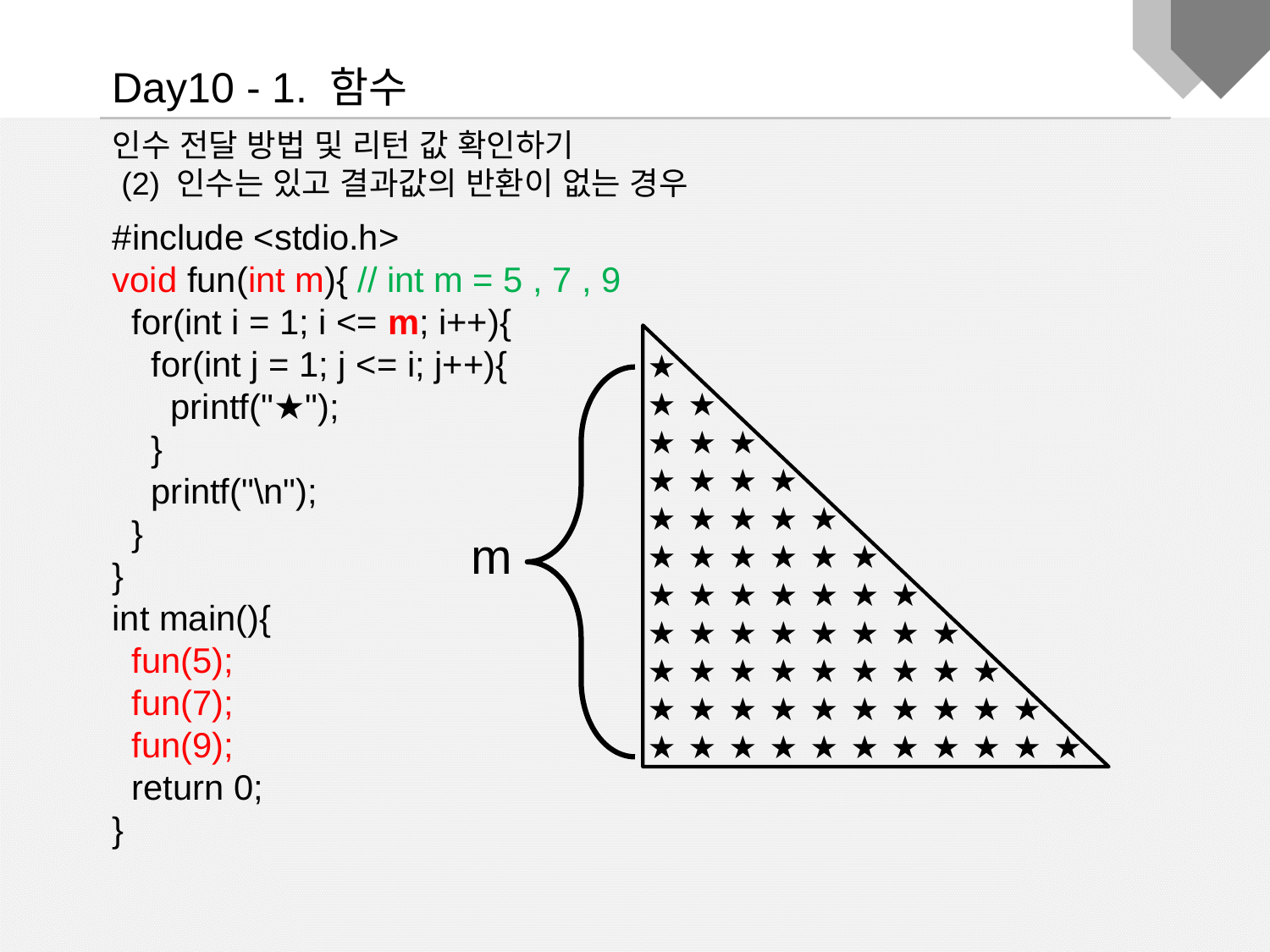

Day10 - 1. 함수
인수 전달 방법 및 리턴 값 확인하기
 (2) 인수는 있고 결과값의 반환이 없는 경우
#include <stdio.h>
void fun(int m){ // int m = 5 , 7 , 9
  for(int i = 1; i <= m; i++){
    for(int j = 1; j <= i; j++){
      printf("★");
    }
    printf("\n");
  }
}
int main(){
  fun(5);
  fun(7);
  fun(9);
  return 0;
}

★
★ ★
★ ★ ★
★ ★ ★ ★
★ ★ ★ ★ ★
★ ★ ★ ★ ★ ★
★ ★ ★ ★ ★ ★ ★
★ ★ ★ ★ ★ ★ ★ ★
★ ★ ★ ★ ★ ★ ★ ★ ★
★ ★ ★ ★ ★ ★ ★ ★ ★ ★
★ ★ ★ ★ ★ ★ ★ ★ ★ ★ ★

m